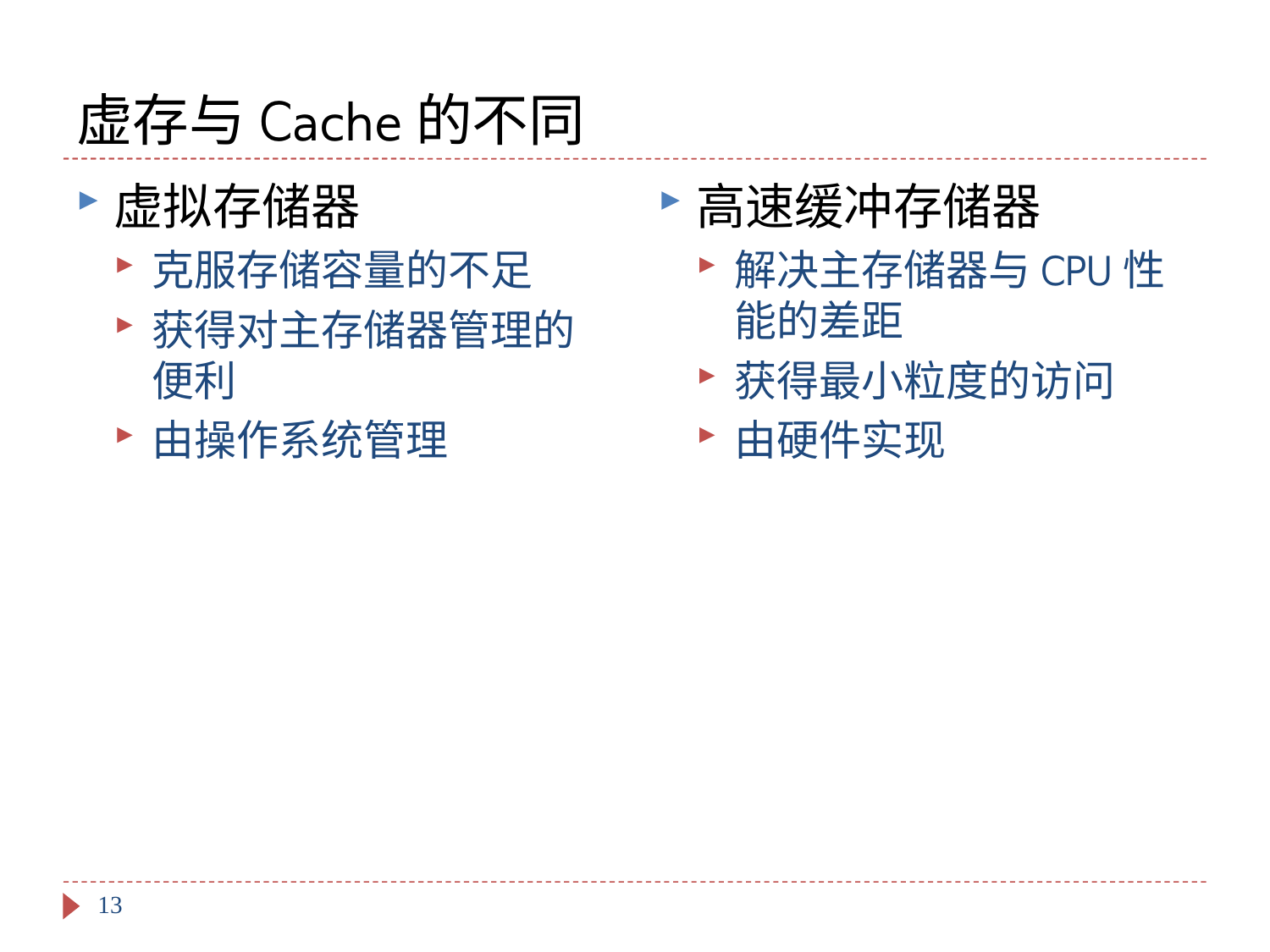

# 虚存与Cache的不同
虚拟存储器
克服存储容量的不足
获得对主存储器管理的便利
由操作系统管理

高速缓冲存储器
解决主存储器与CPU性能的差距
获得最小粒度的访问
由硬件实现

13